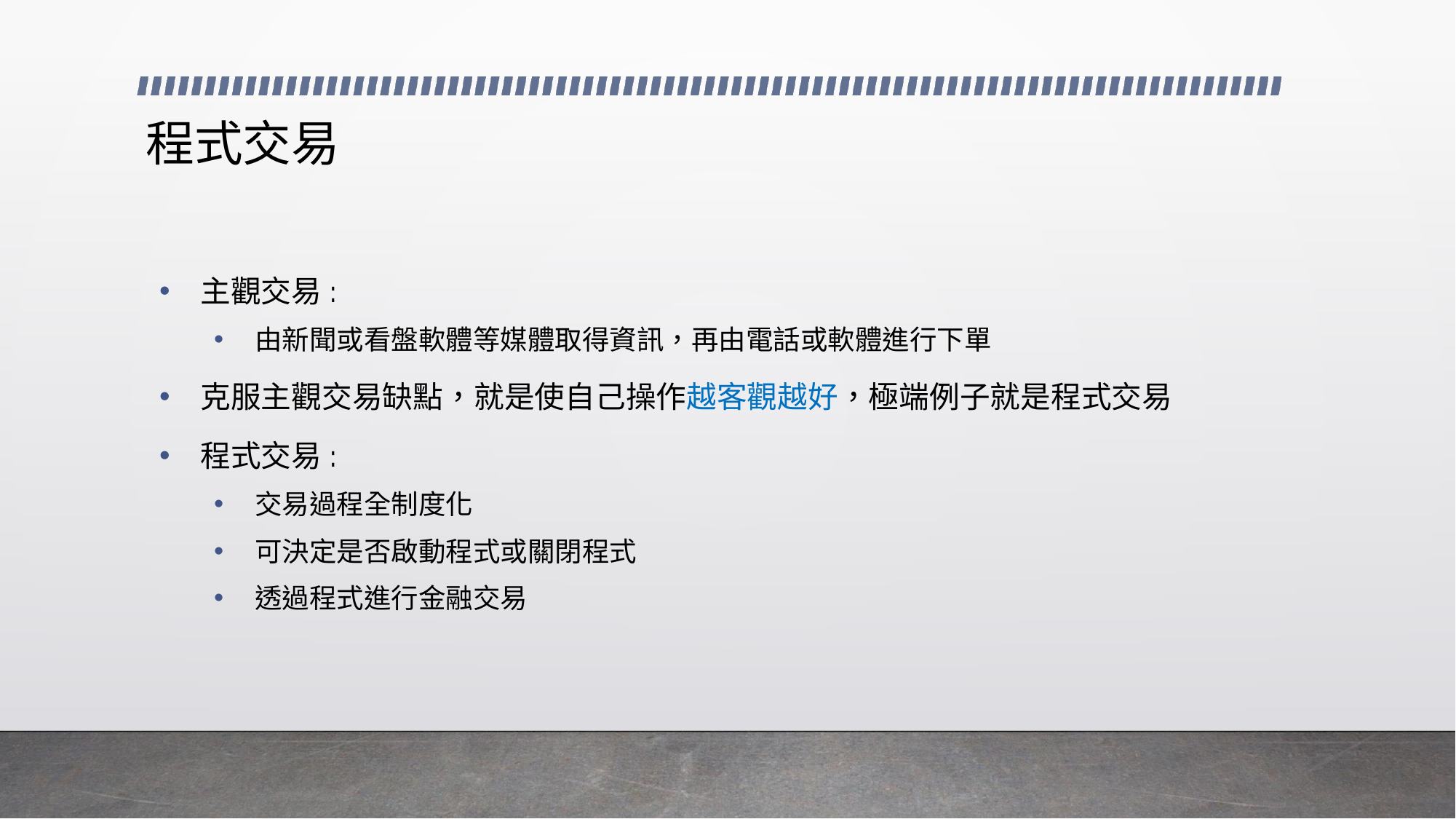

# 程式交易
主觀交易:
由新聞或看盤軟體等媒體取得資訊，再由電話或軟體進行下單
克服主觀交易缺點，就是使自己操作越客觀越好，極端例子就是程式交易
程式交易:
交易過程全制度化
可決定是否啟動程式或關閉程式
透過程式進行金融交易